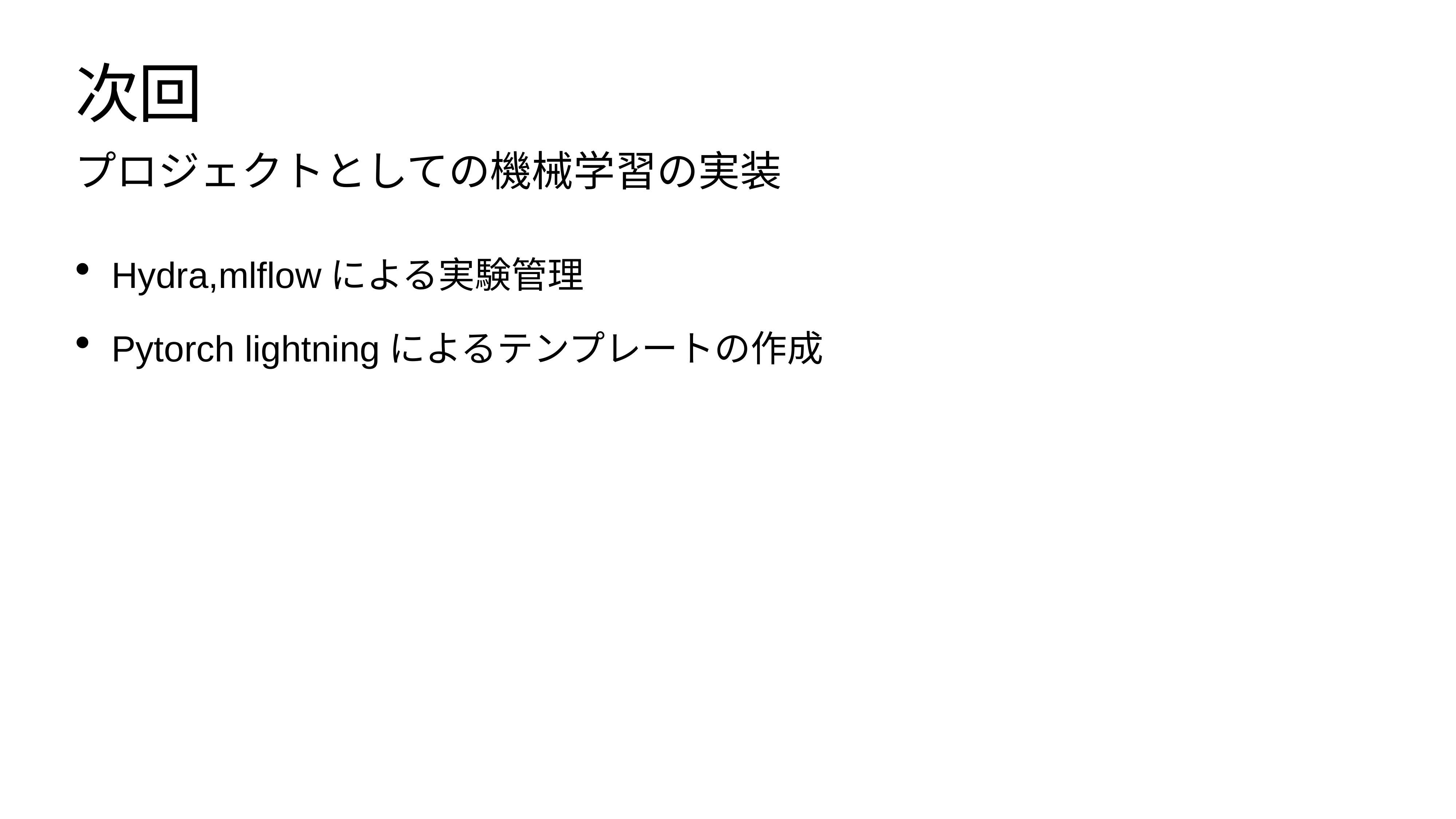

# 次回
プロジェクトとしての機械学習の実装
Hydra,mlflowによる実験管理
Pytorch lightningによるテンプレートの作成